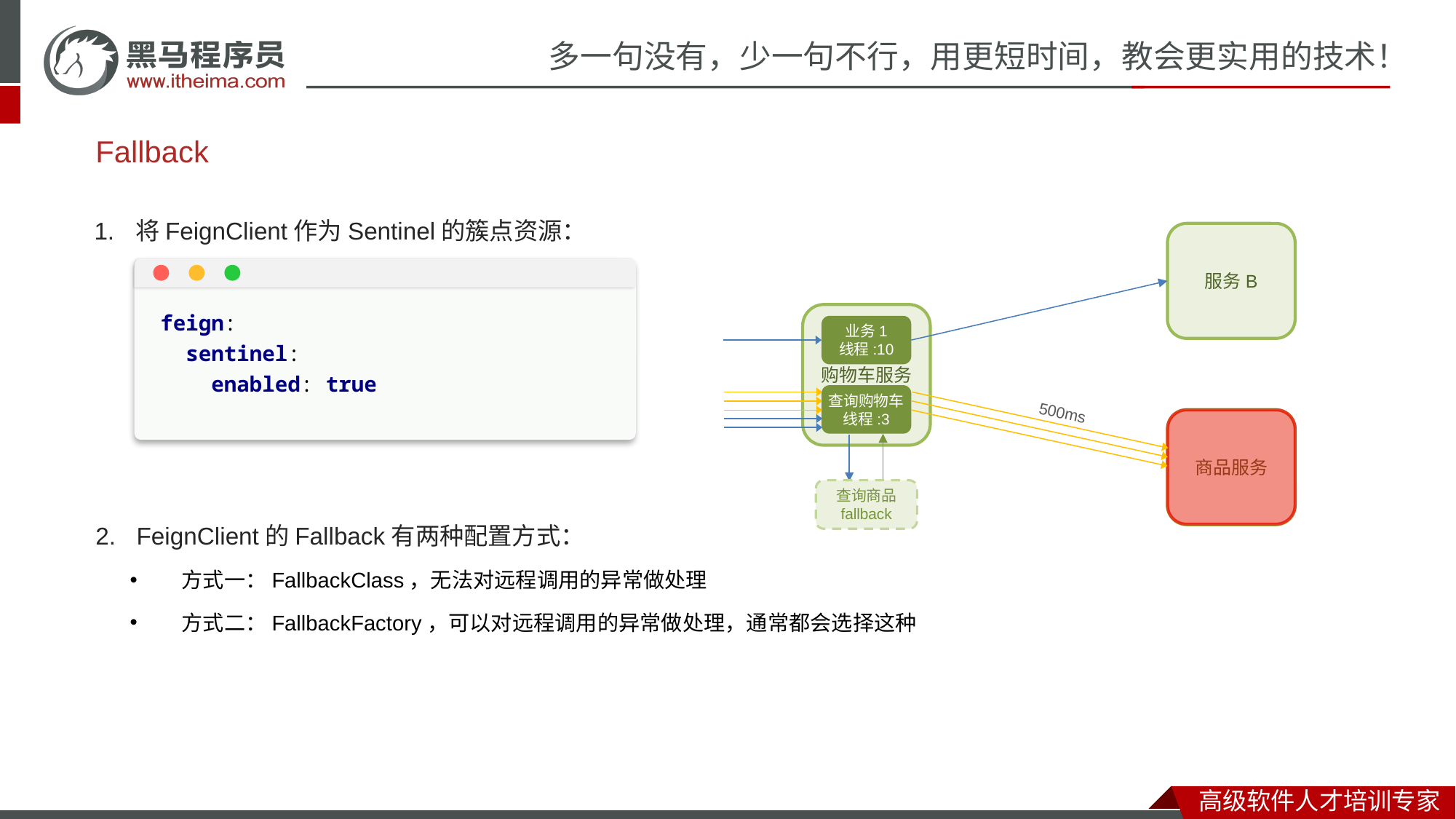

# Fallback
将FeignClient作为Sentinel的簇点资源：

服务B

feign:
  sentinel:
    enabled: true
购物车服务
业务1
线程:10
查询购物车
线程:3
500ms
商品服务

查询商品
fallback
FeignClient的Fallback有两种配置方式：
方式一：FallbackClass，无法对远程调用的异常做处理
方式二：FallbackFactory，可以对远程调用的异常做处理，通常都会选择这种